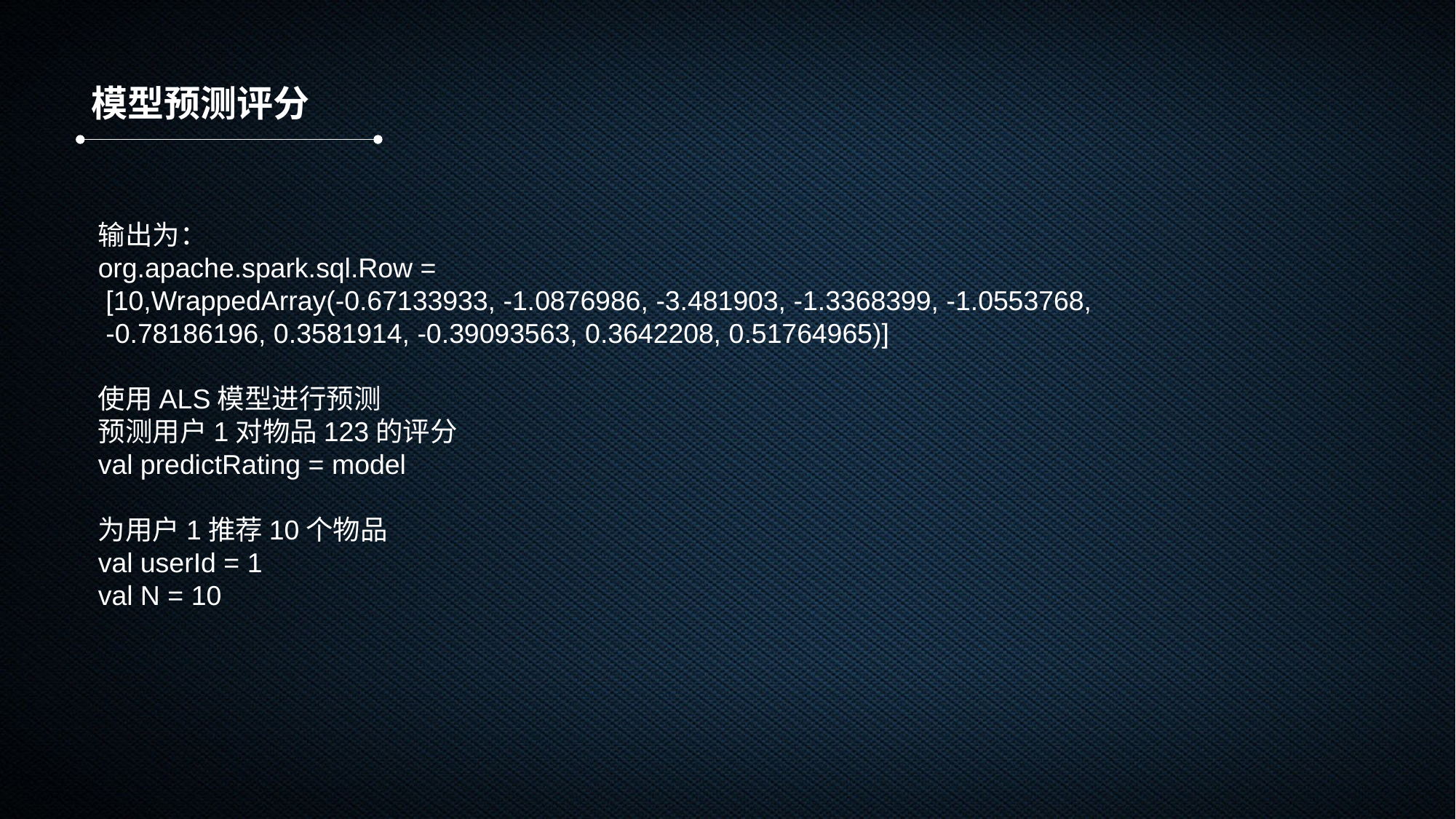

模型预测评分
输出为：
org.apache.spark.sql.Row =
 [10,WrappedArray(-0.67133933, -1.0876986, -3.481903, -1.3368399, -1.0553768,
 -0.78186196, 0.3581914, -0.39093563, 0.3642208, 0.51764965)]
使用ALS模型进行预测
预测用户1对物品123的评分
val predictRating = model
为用户1推荐10个物品
val userId = 1
val N = 10